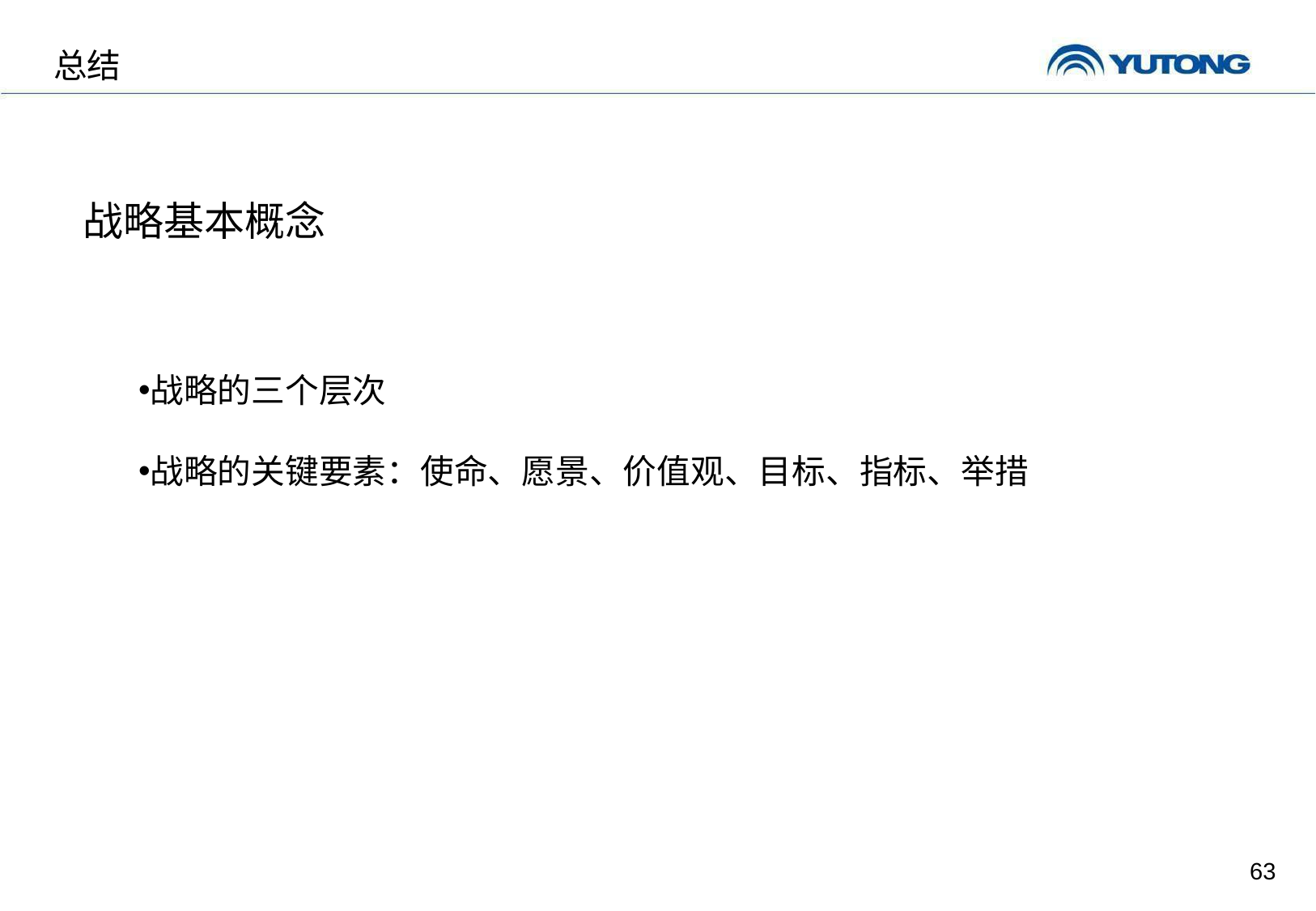

总结
战略基本概念
战略的三个层次
战略的关键要素：使命、愿景、价值观、目标、指标、举措
63